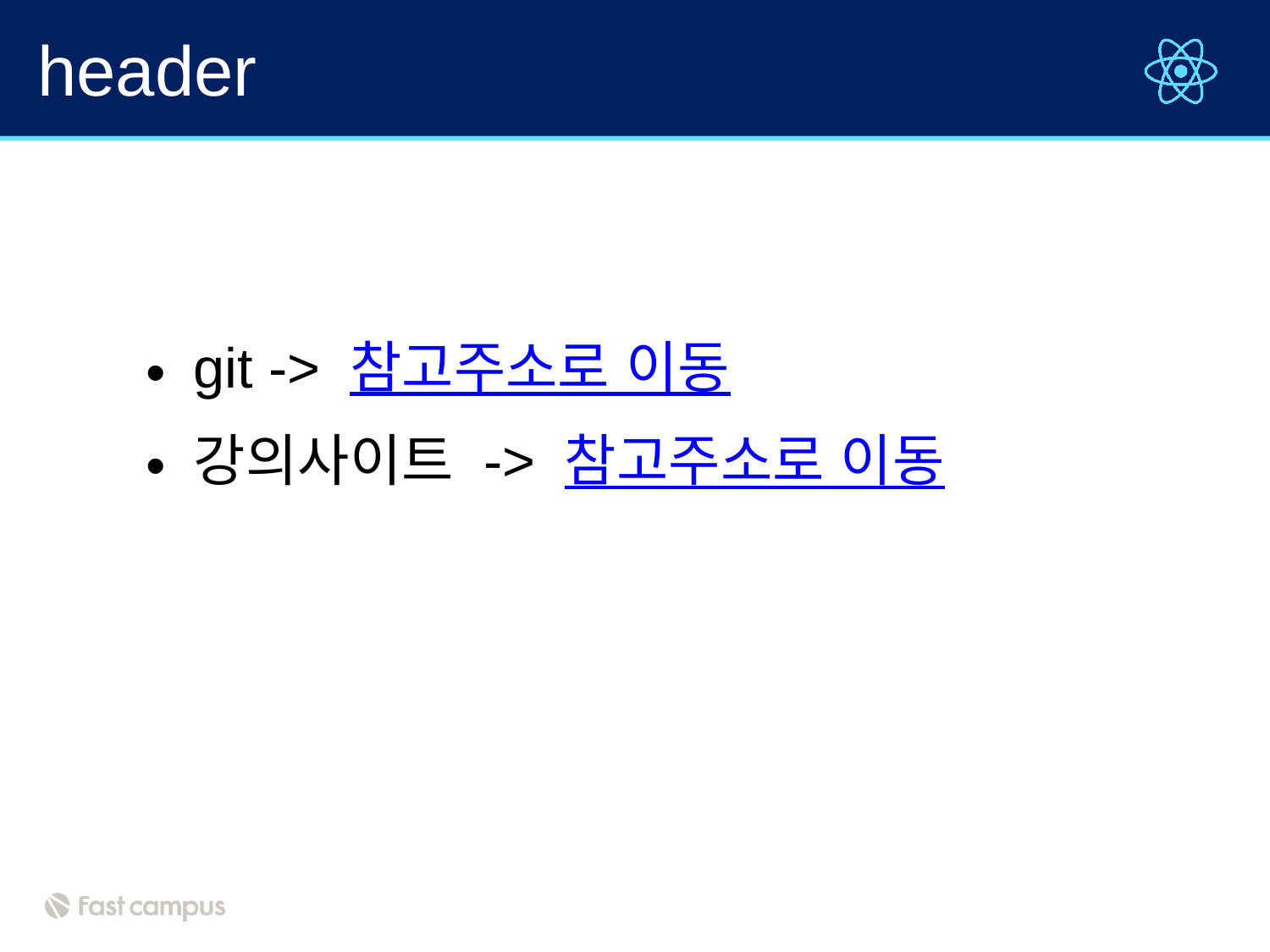

# header

git -> 참고주소로 이동
강의사이트 -> 참고주소로 이동